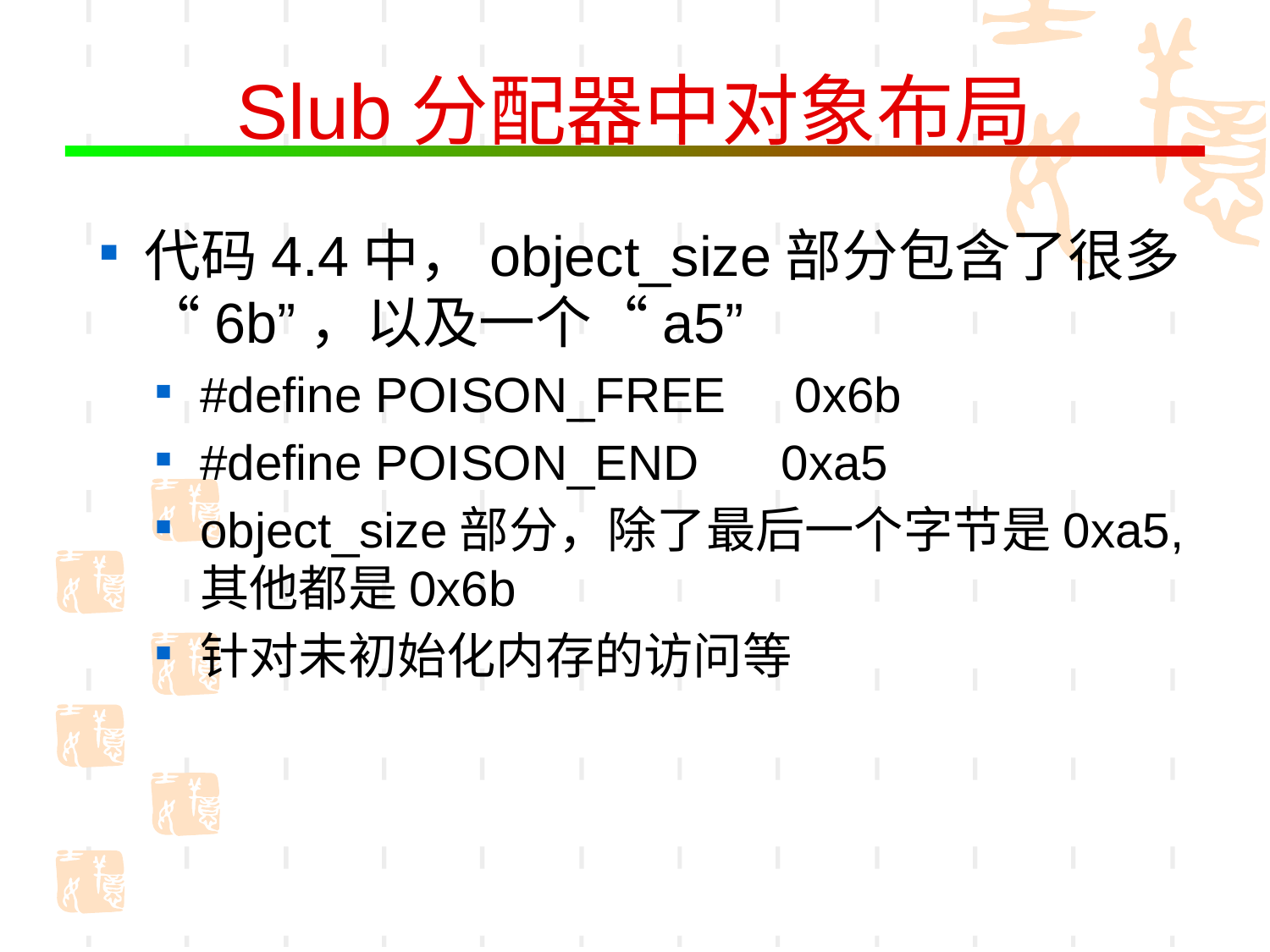

# Slub分配器中对象布局
代码4.4中，object_size部分包含了很多“6b”，以及一个“a5”
#define POISON_FREE     0x6b
#define POISON_END      0xa5
object_size部分，除了最后一个字节是0xa5,其他都是0x6b
针对未初始化内存的访问等